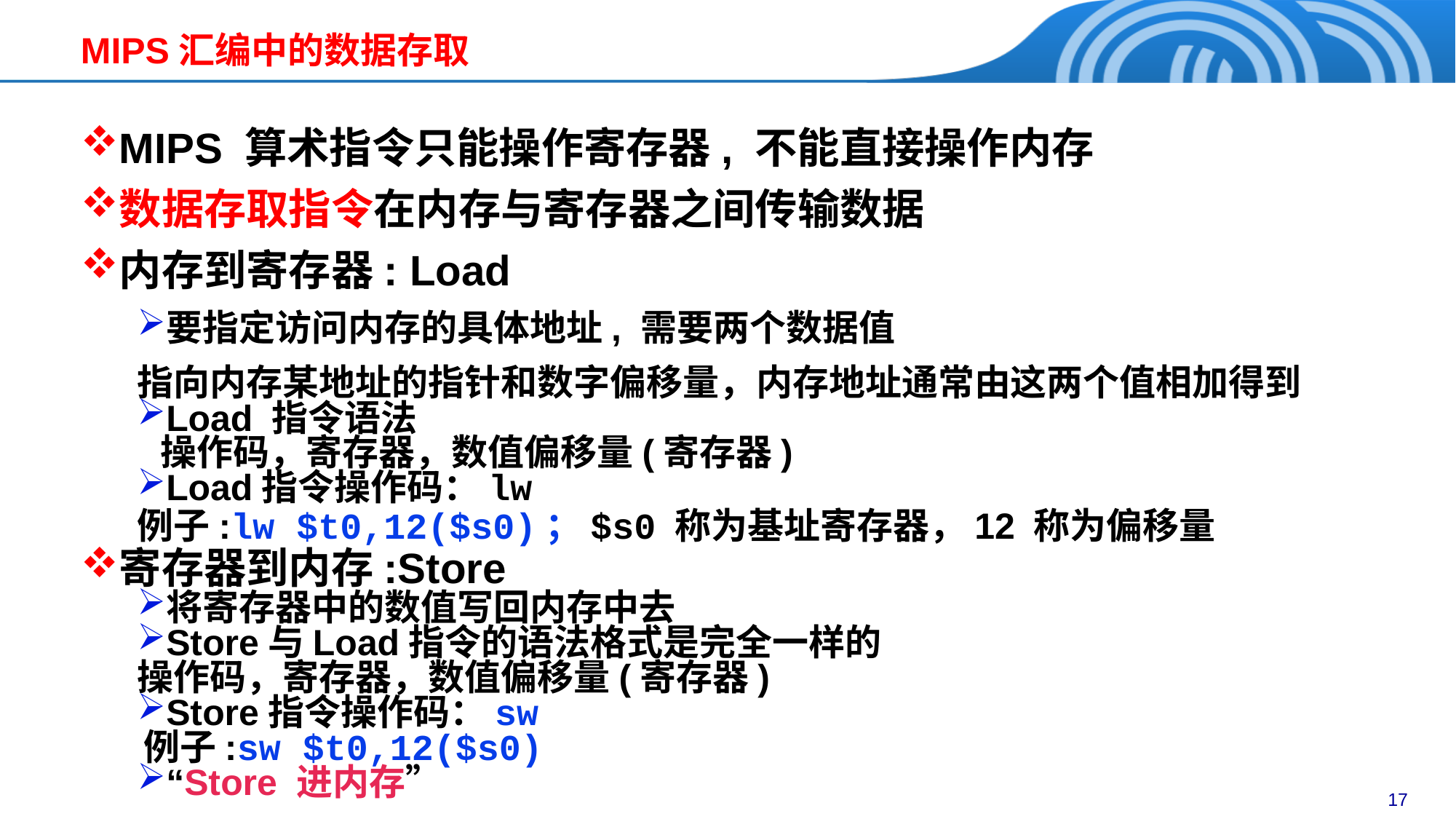

MIPS汇编中的数据存取
MIPS 算术指令只能操作寄存器, 不能直接操作内存
数据存取指令在内存与寄存器之间传输数据
内存到寄存器: Load
要指定访问内存的具体地址, 需要两个数据值
指向内存某地址的指针和数字偏移量，内存地址通常由这两个值相加得到
Load 指令语法
	操作码，寄存器，数值偏移量(寄存器)
Load指令操作码：lw
例子:lw $t0,12($s0)；$s0 称为基址寄存器，12 称为偏移量
寄存器到内存:Store
将寄存器中的数值写回内存中去
Store与Load指令的语法格式是完全一样的
操作码，寄存器，数值偏移量(寄存器)
Store指令操作码：sw
 例子:sw $t0,12($s0)
“Store 进内存”